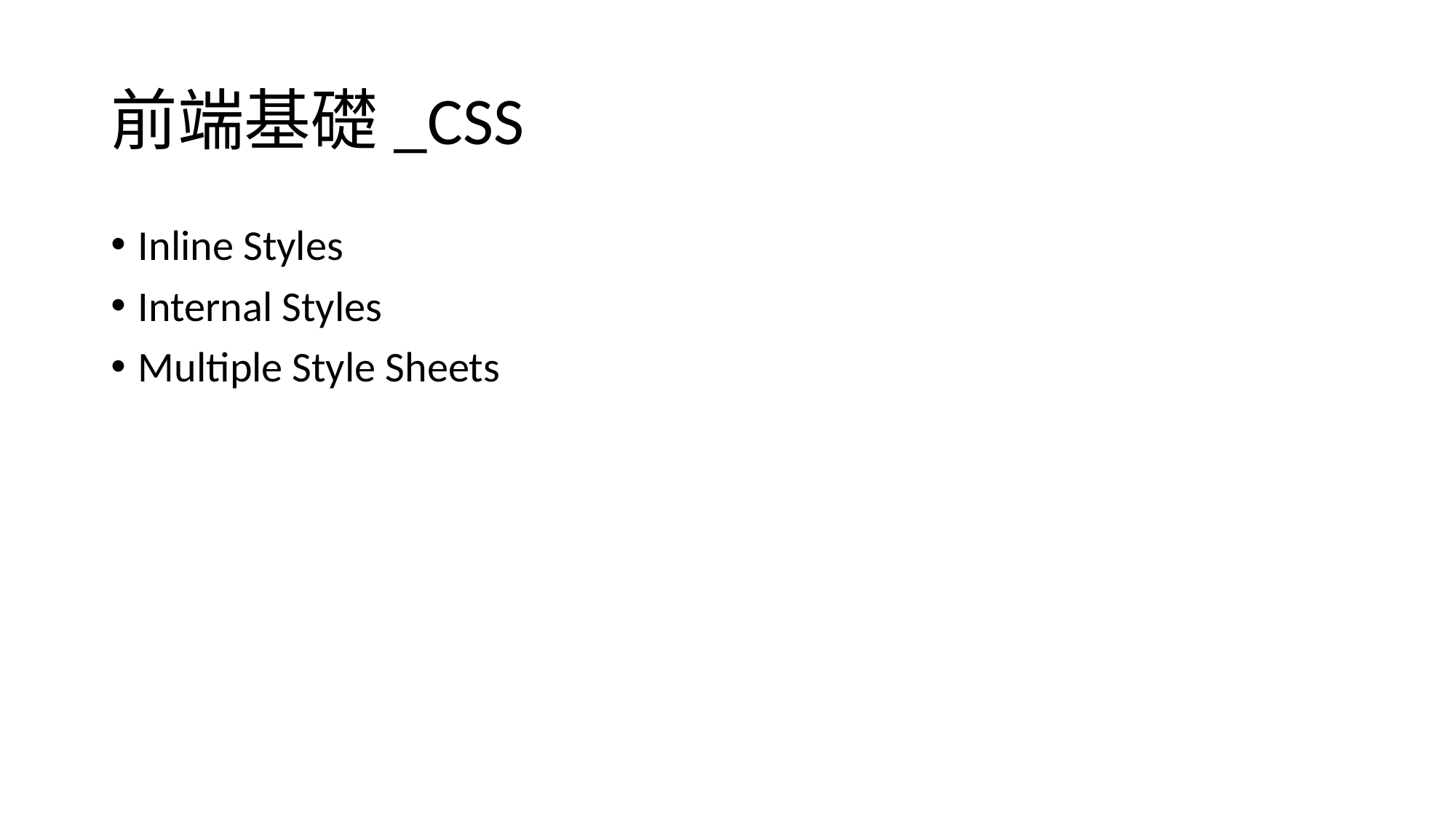

# 前端基礎_CSS
Inline Styles
Internal Styles
Multiple Style Sheets